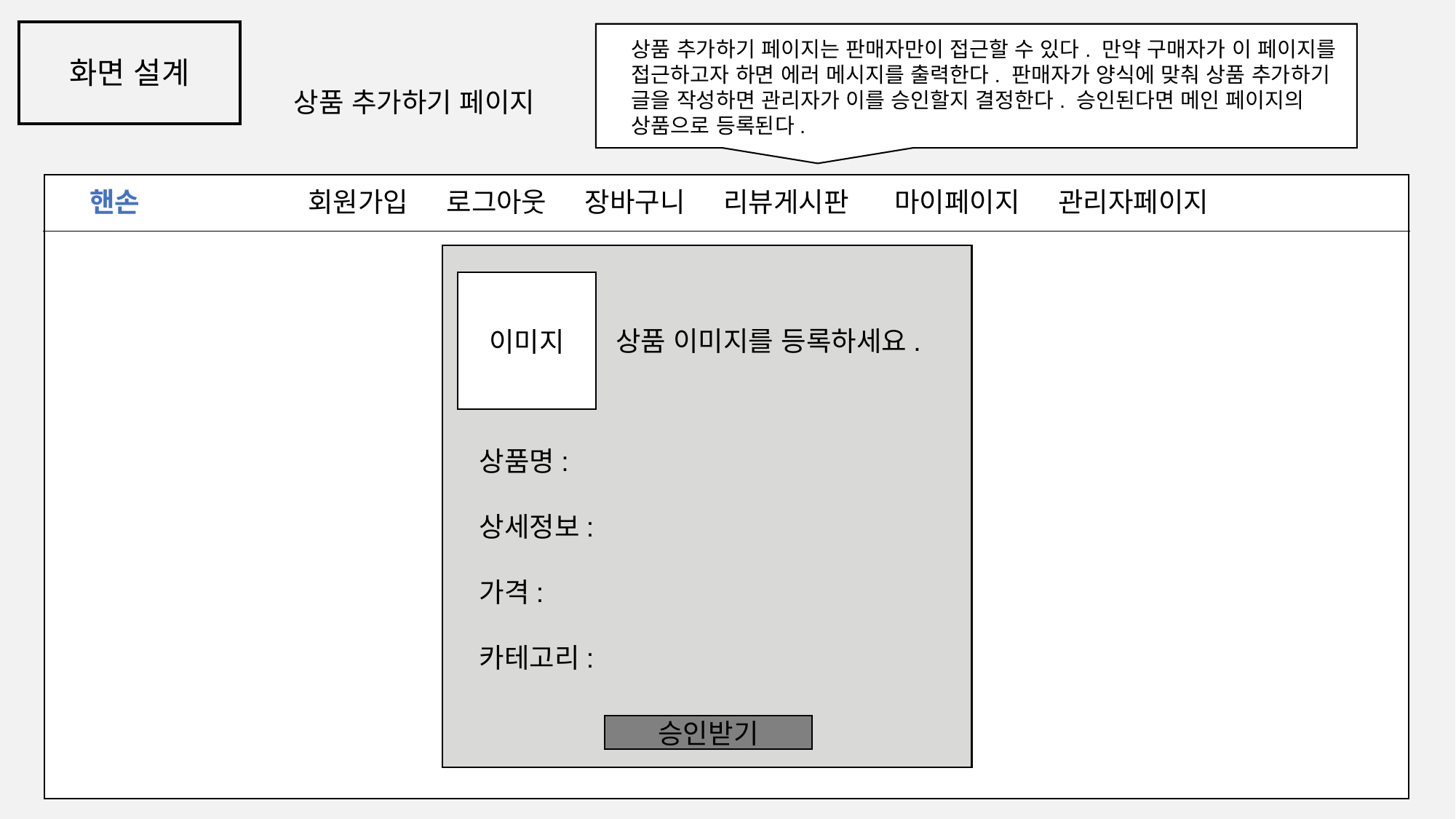

화면 설계

상품 추가하기 페이지는 판매자만이 접근할 수 있다. 만약 구매자가 이 페이지를 접근하고자 하면 에러 메시지를 출력한다. 판매자가 양식에 맞춰 상품 추가하기 글을 작성하면 관리자가 이를 승인할지 결정한다. 승인된다면 메인 페이지의 상품으로 등록된다.
상품 추가하기 페이지

핸손                      회원가입     로그아웃     장바구니     리뷰게시판      마이페이지     관리자페이지

이미지
상품 이미지를 등록하세요.
상품명:

상세정보:

가격:

카테고리:
승인받기